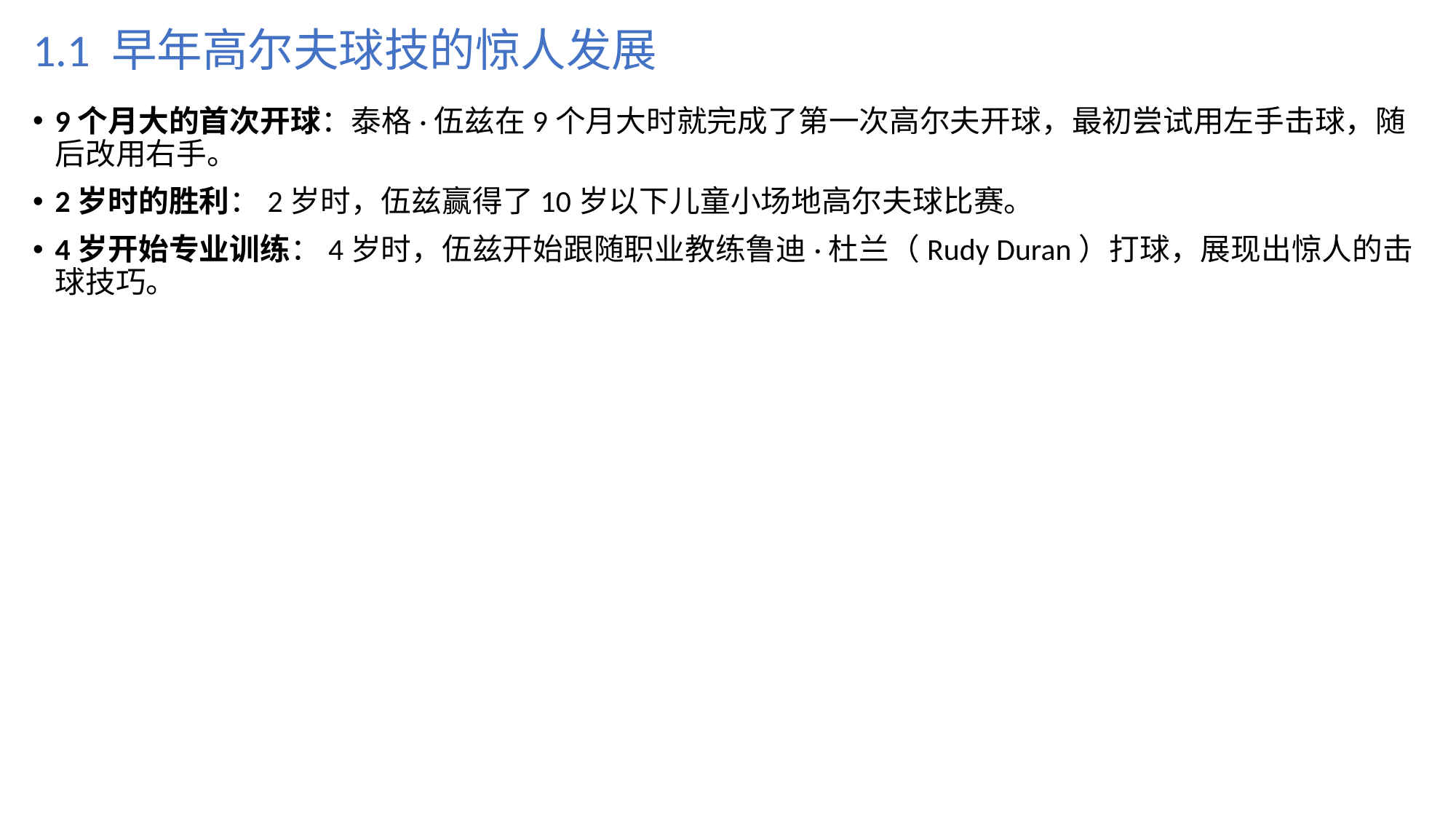

# 1.1 早年高尔夫球技的惊人发展
9个月大的首次开球：泰格·伍兹在9个月大时就完成了第一次高尔夫开球，最初尝试用左手击球，随后改用右手。
2岁时的胜利：2岁时，伍兹赢得了10岁以下儿童小场地高尔夫球比赛。
4岁开始专业训练：4岁时，伍兹开始跟随职业教练鲁迪·杜兰（Rudy Duran）打球，展现出惊人的击球技巧。